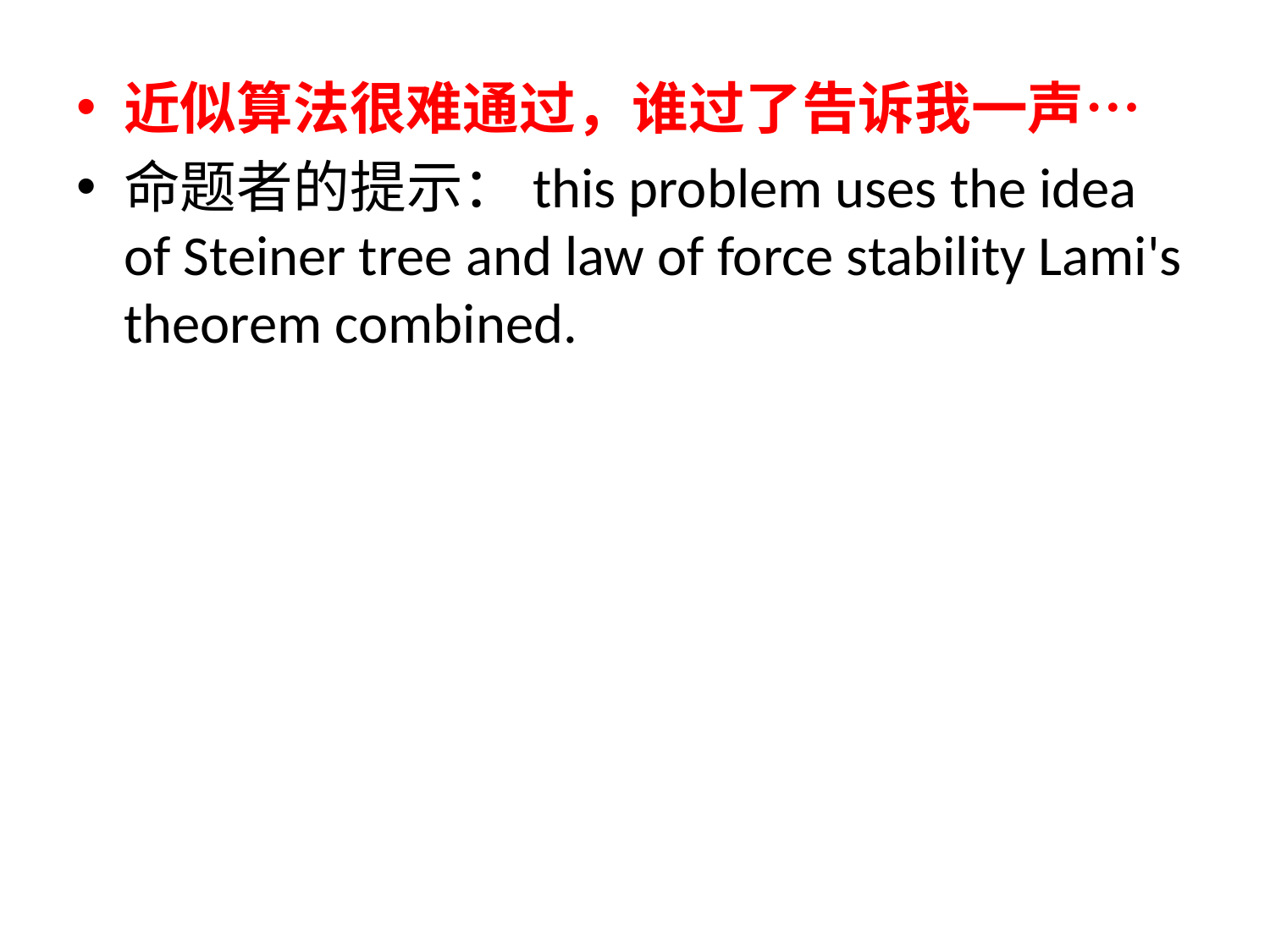

近似算法很难通过，谁过了告诉我一声…
命题者的提示：this problem uses the idea of Steiner tree and law of force stability Lami's theorem combined.